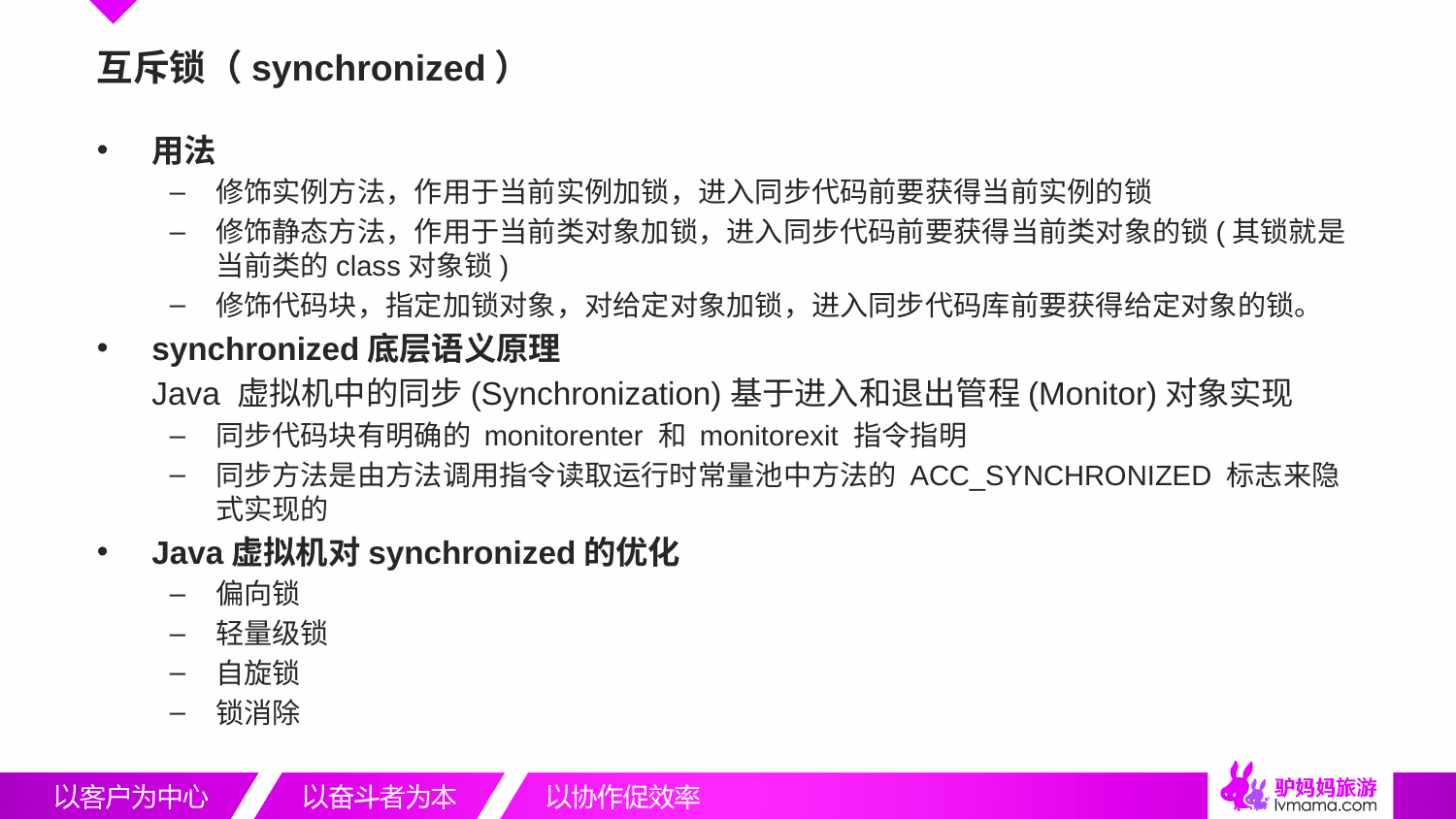

# 互斥锁（synchronized）
用法
修饰实例方法，作用于当前实例加锁，进入同步代码前要获得当前实例的锁
修饰静态方法，作用于当前类对象加锁，进入同步代码前要获得当前类对象的锁(其锁就是当前类的class对象锁)
修饰代码块，指定加锁对象，对给定对象加锁，进入同步代码库前要获得给定对象的锁。
synchronized底层语义原理
	Java 虚拟机中的同步(Synchronization)基于进入和退出管程(Monitor)对象实现
同步代码块有明确的 monitorenter 和 monitorexit 指令指明
同步方法是由方法调用指令读取运行时常量池中方法的 ACC_SYNCHRONIZED 标志来隐式实现的
Java虚拟机对synchronized的优化
偏向锁
轻量级锁
自旋锁
锁消除